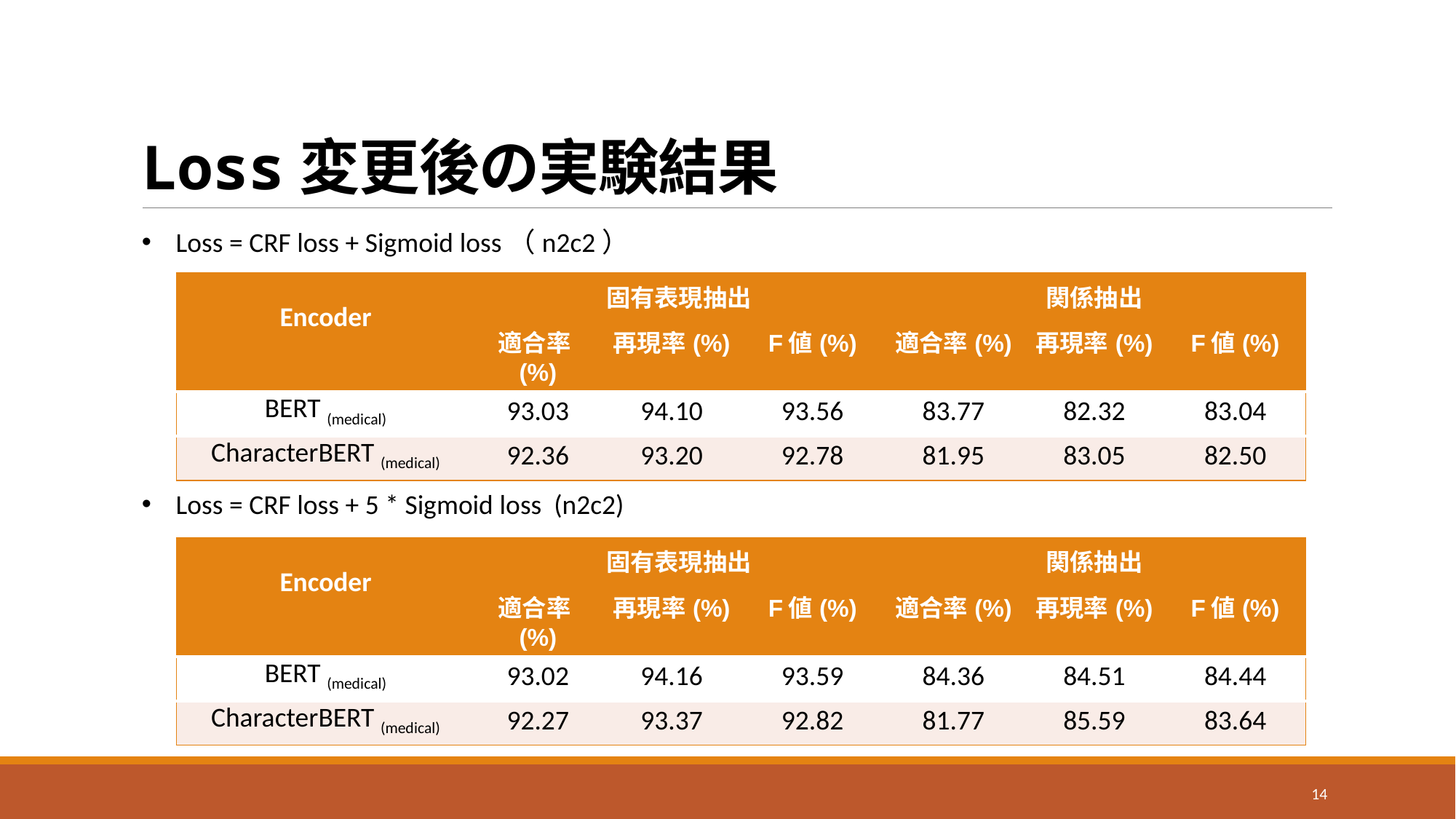

# Loss変更後の実験結果
Loss = CRF loss + Sigmoid loss（n2c2）

| Encoder | 固有表現抽出 |  |  | 関係抽出 |  |  |
| --- | --- | --- | --- | --- | --- | --- |
|  | 適合率(%) | 再現率(%) | F値(%) | 適合率(%) | 再現率(%) | F値(%) |
| BERT (medical) | 93.03 | 94.10 | 93.56 | 83.77 | 82.32 | 83.04 |
| CharacterBERT (medical) | 92.36 | 93.20 | 92.78 | 81.95 | 83.05 | 82.50 |
Loss = CRF loss + 5 * Sigmoid loss  (n2c2)

| Encoder | 固有表現抽出 |  |  | 関係抽出 |  |  |
| --- | --- | --- | --- | --- | --- | --- |
|  | 適合率(%) | 再現率(%) | F値(%) | 適合率(%) | 再現率(%) | F値(%) |
| BERT (medical) | 93.02 | 94.16 | 93.59 | 84.36 | 84.51 | 84.44 |
| CharacterBERT (medical) | 92.27 | 93.37 | 92.82 | 81.77 | 85.59 | 83.64 |
14